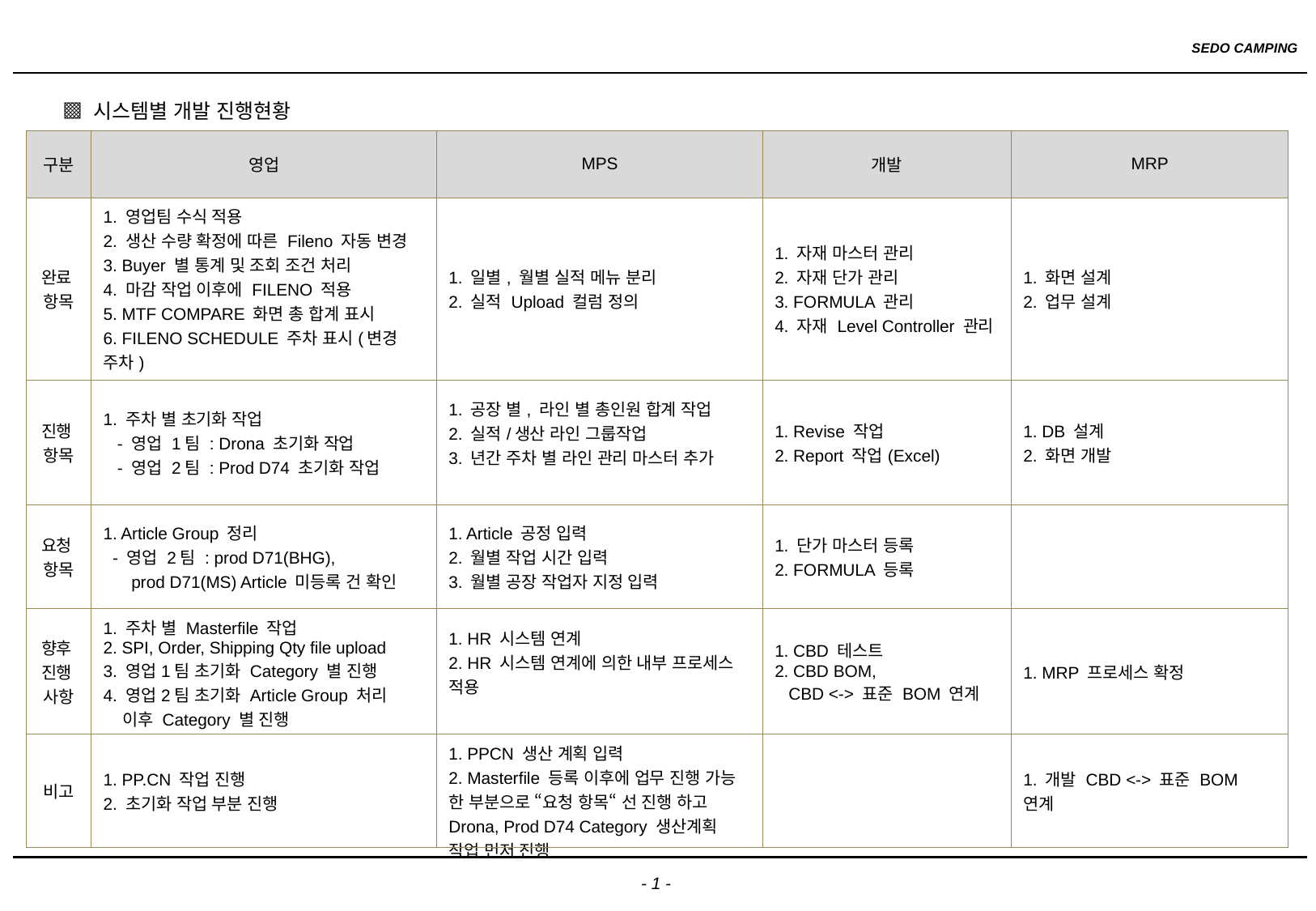

▩ 시스템별 개발 진행현황
| 구분 | 영업 | MPS | 개발 | MRP |
| --- | --- | --- | --- | --- |
| 완료 항목 | 1. 영업팀 수식 적용 2. 생산 수량 확정에 따른 Fileno 자동 변경 3. Buyer 별 통계 및 조회 조건 처리 4. 마감 작업 이후에 FILENO 적용 5. MTF COMPARE 화면 총 합계 표시 6. FILENO SCHEDULE 주차 표시(변경 주차) | 1. 일별, 월별 실적 메뉴 분리 2. 실적 Upload 컬럼 정의 | 1. 자재 마스터 관리 2. 자재 단가 관리 3. FORMULA 관리 4. 자재 Level Controller 관리 | 1. 화면 설계 2. 업무 설계 |
| 진행 항목 | 1. 주차 별 초기화 작업 - 영업 1팀 : Drona 초기화 작업 - 영업 2팀 : Prod D74 초기화 작업 | 1. 공장 별, 라인 별 총인원 합계 작업 2. 실적/생산 라인 그룹작업 3. 년간 주차 별 라인 관리 마스터 추가 | 1. Revise 작업 2. Report 작업(Excel) | 1. DB 설계 2. 화면 개발 |
| 요청 항목 | 1. Article Group 정리 - 영업 2팀 : prod D71(BHG), prod D71(MS) Article 미등록 건 확인 | 1. Article 공정 입력 2. 월별 작업 시간 입력 3. 월별 공장 작업자 지정 입력 | 1. 단가 마스터 등록 2. FORMULA 등록 |  |
| 향후 진행 사항 | 1. 주차 별 Masterfile 작업 2. SPI, Order, Shipping Qty file upload 3. 영업1팀 초기화 Category 별 진행 4. 영업2팀 초기화 Article Group 처리 이후 Category 별 진행 | 1. HR 시스템 연계 2. HR 시스템 연계에 의한 내부 프로세스 적용 | 1. CBD 테스트 2. CBD BOM, CBD <-> 표준 BOM 연계 | 1. MRP 프로세스 확정 |
| 비고 | 1. PP.CN 작업 진행 2. 초기화 작업 부분 진행 | 1. PPCN 생산 계획 입력 2. Masterfile 등록 이후에 업무 진행 가능 한 부분으로 “요청 항목“ 선 진행 하고 Drona, Prod D74 Category 생산계획 작업 먼저 진행 |  | 1. 개발 CBD <-> 표준 BOM 연계 |